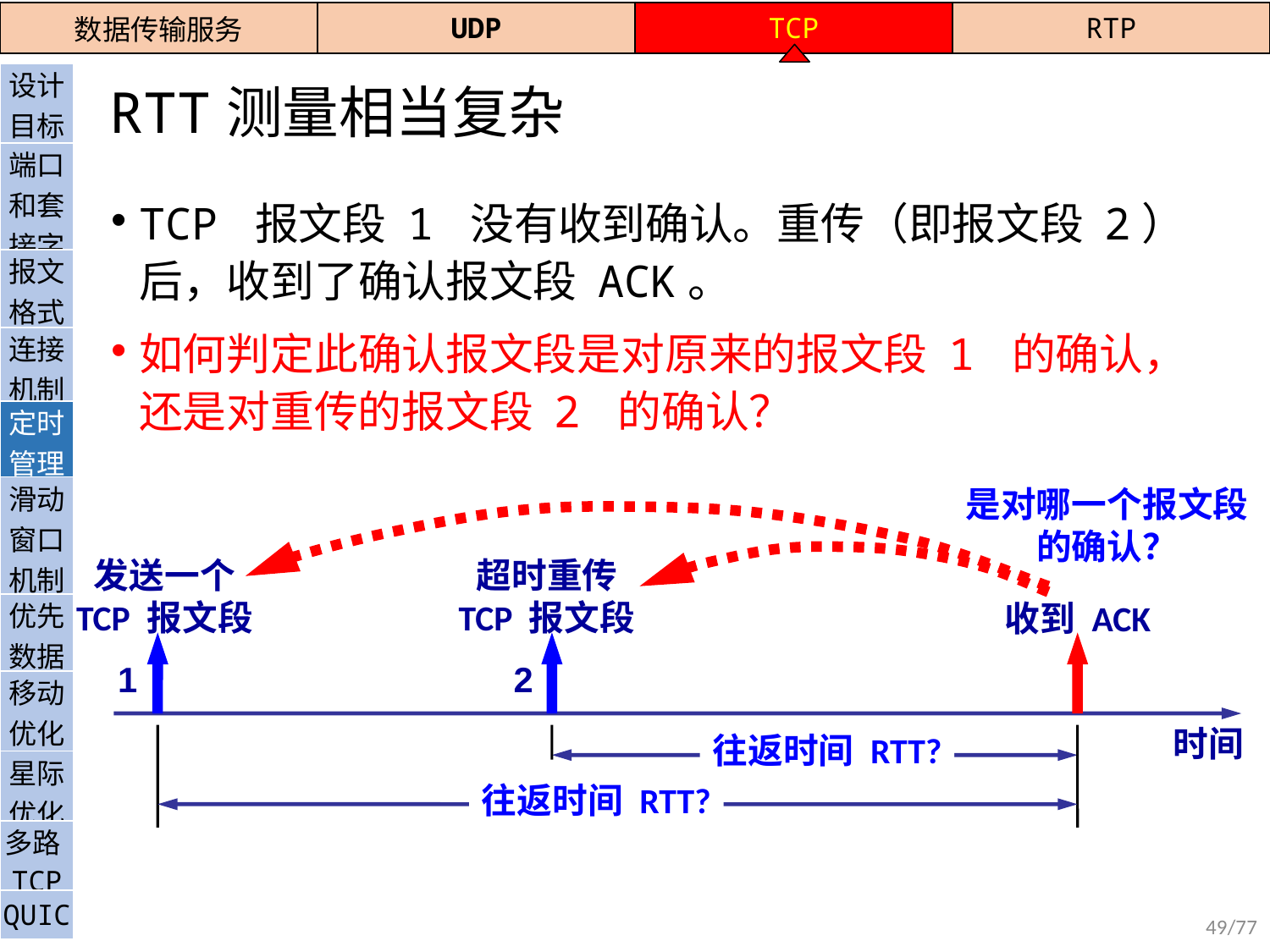

| 数据传输服务 | UDP | TCP | RTP |
| --- | --- | --- | --- |

# RTT测量相当复杂
| 设计目标 |
| --- |
| 端口和套接字 |
| 报文格式 |
| 连接机制 |
| 定时管理 |
| 滑动窗口机制 |
| 优先数据 |
| 移动优化 |
| 星际优化 |
| 多路TCP |
| QUIC |
TCP 报文段 1 没有收到确认。重传（即报文段 2）后，收到了确认报文段 ACK。
如何判定此确认报文段是对原来的报文段 1 的确认，还是对重传的报文段 2 的确认？
是对哪一个报文段
的确认？

发送一个
TCP 报文段
超时重传
TCP 报文段
收到 ACK
1
2

时间
往返时间 RTT?

往返时间 RTT?

49/77